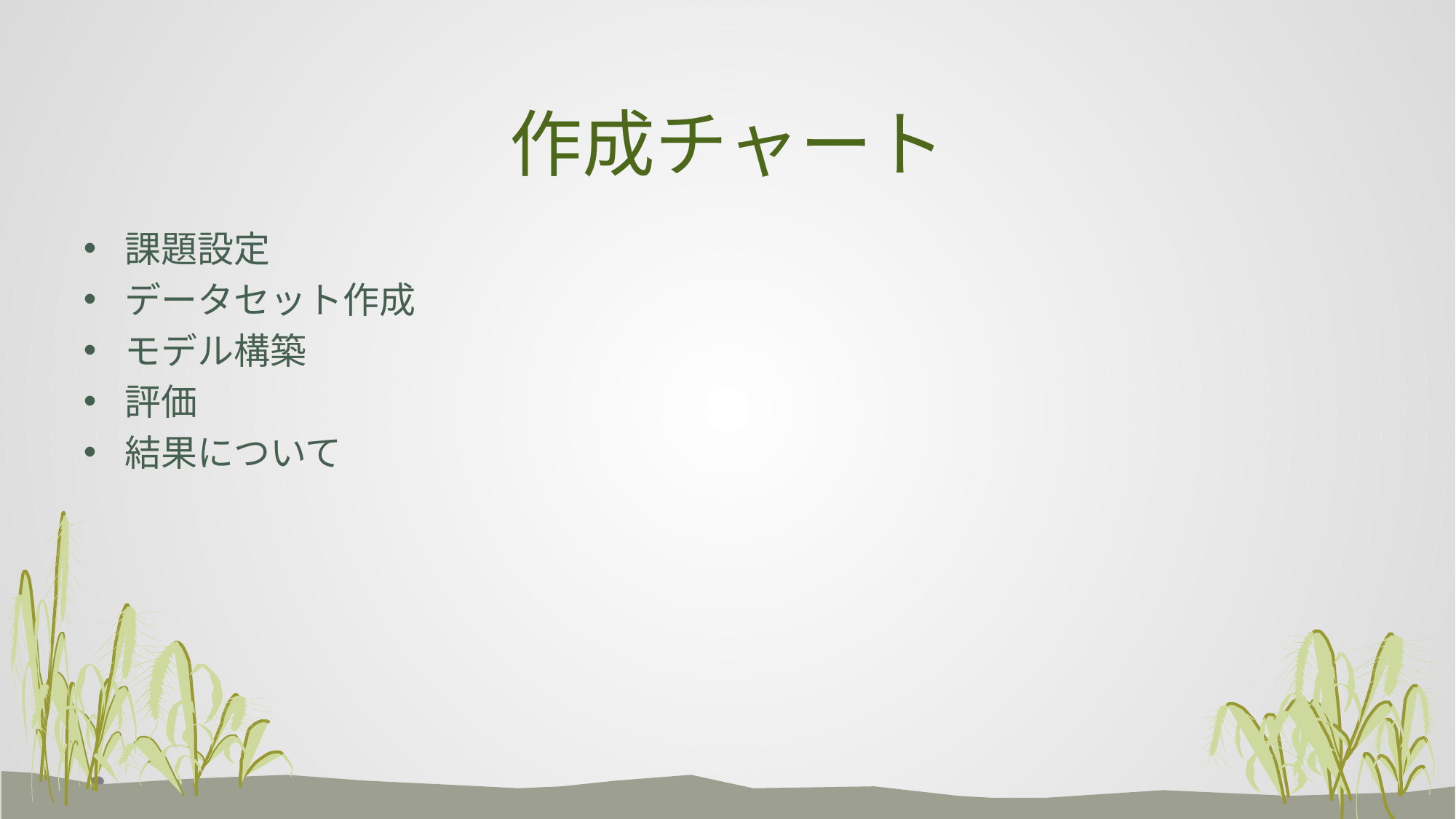

# 作成チャート
課題設定
データセット作成
モデル構築
評価
結果について